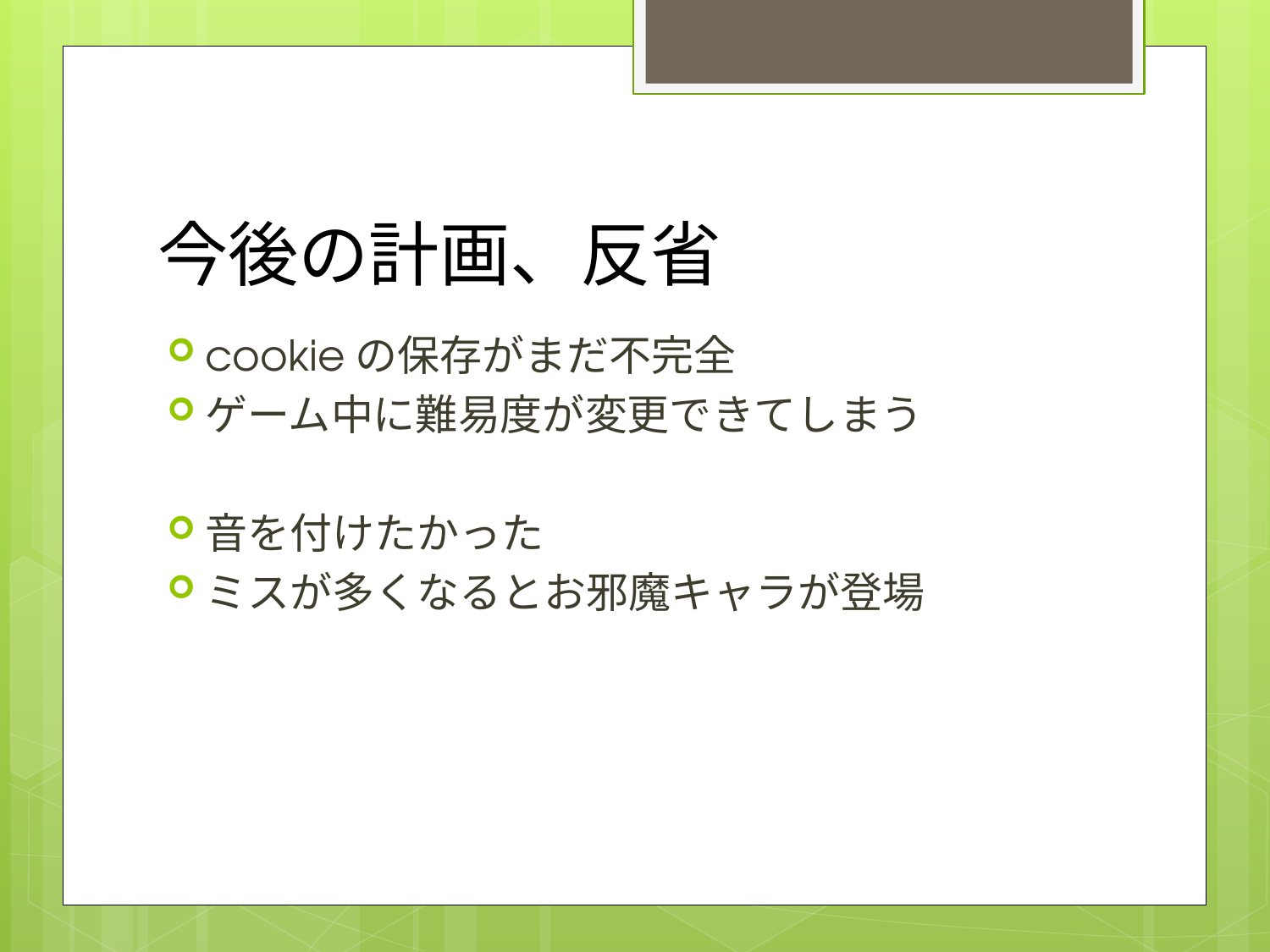

# 今後の計画、反省
cookieの保存がまだ不完全
ゲーム中に難易度が変更できてしまう

音を付けたかった
ミスが多くなるとお邪魔キャラが登場